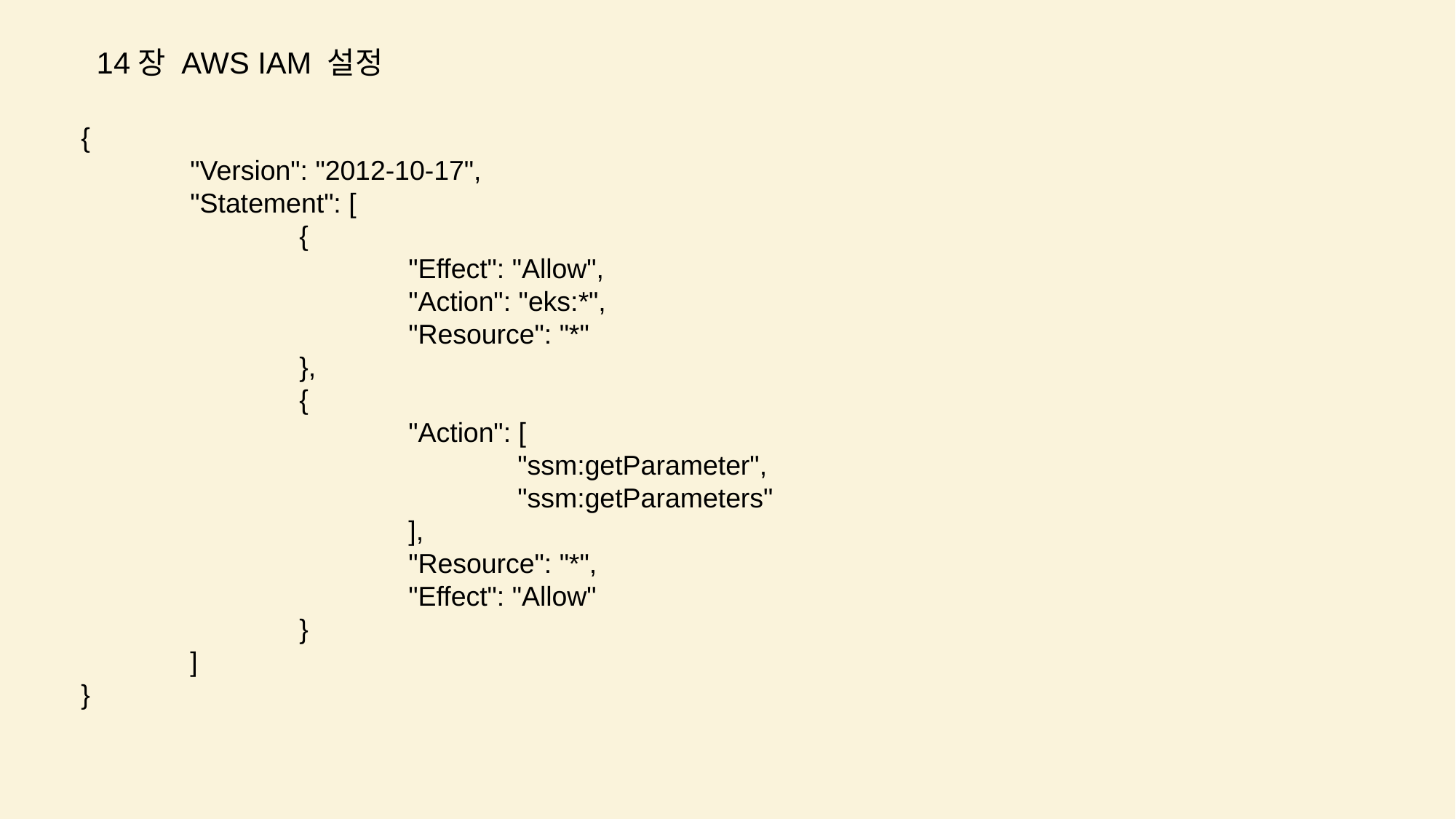

14장 AWS IAM 설정
{
	"Version": "2012-10-17",
	"Statement": [
		{
			"Effect": "Allow",
			"Action": "eks:*",
			"Resource": "*"
		},
		{
			"Action": [
				"ssm:getParameter",
				"ssm:getParameters"
			],
			"Resource": "*",
			"Effect": "Allow"
		}
	]
}